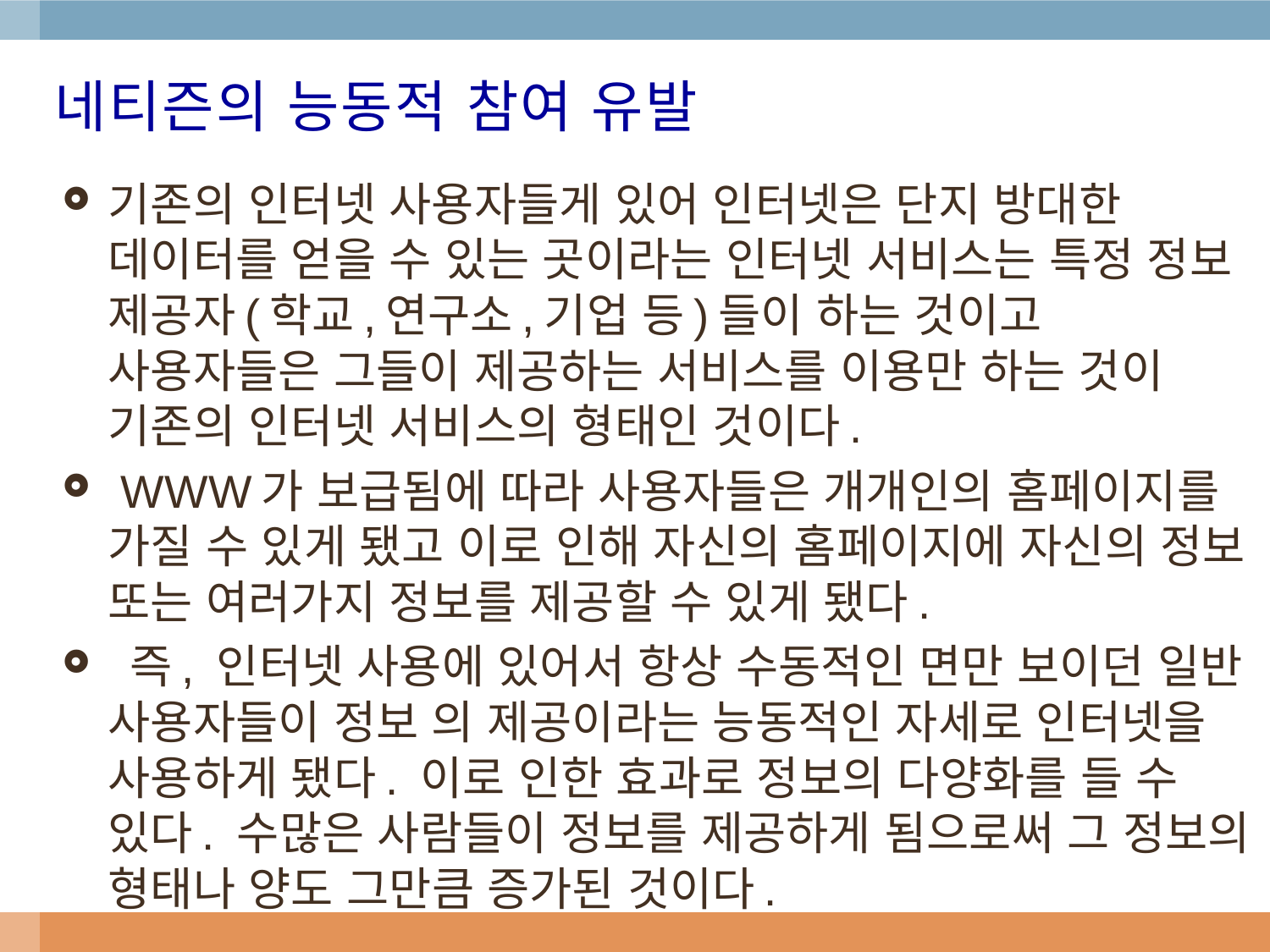

# 네티즌의 능동적 참여 유발
기존의 인터넷 사용자들게 있어 인터넷은 단지 방대한 데이터를 얻을 수 있는 곳이라는 인터넷 서비스는 특정 정보 제공자(학교,연구소,기업 등)들이 하는 것이고 사용자들은 그들이 제공하는 서비스를 이용만 하는 것이 기존의 인터넷 서비스의 형태인 것이다.
 WWW가 보급됨에 따라 사용자들은 개개인의 홈페이지를 가질 수 있게 됐고 이로 인해 자신의 홈페이지에 자신의 정보 또는 여러가지 정보를 제공할 수 있게 됐다.
 즉, 인터넷 사용에 있어서 항상 수동적인 면만 보이던 일반 사용자들이 정보 의 제공이라는 능동적인 자세로 인터넷을 사용하게 됐다. 이로 인한 효과로 정보의 다양화를 들 수 있다. 수많은 사람들이 정보를 제공하게 됨으로써 그 정보의 형태나 양도 그만큼 증가된 것이다.